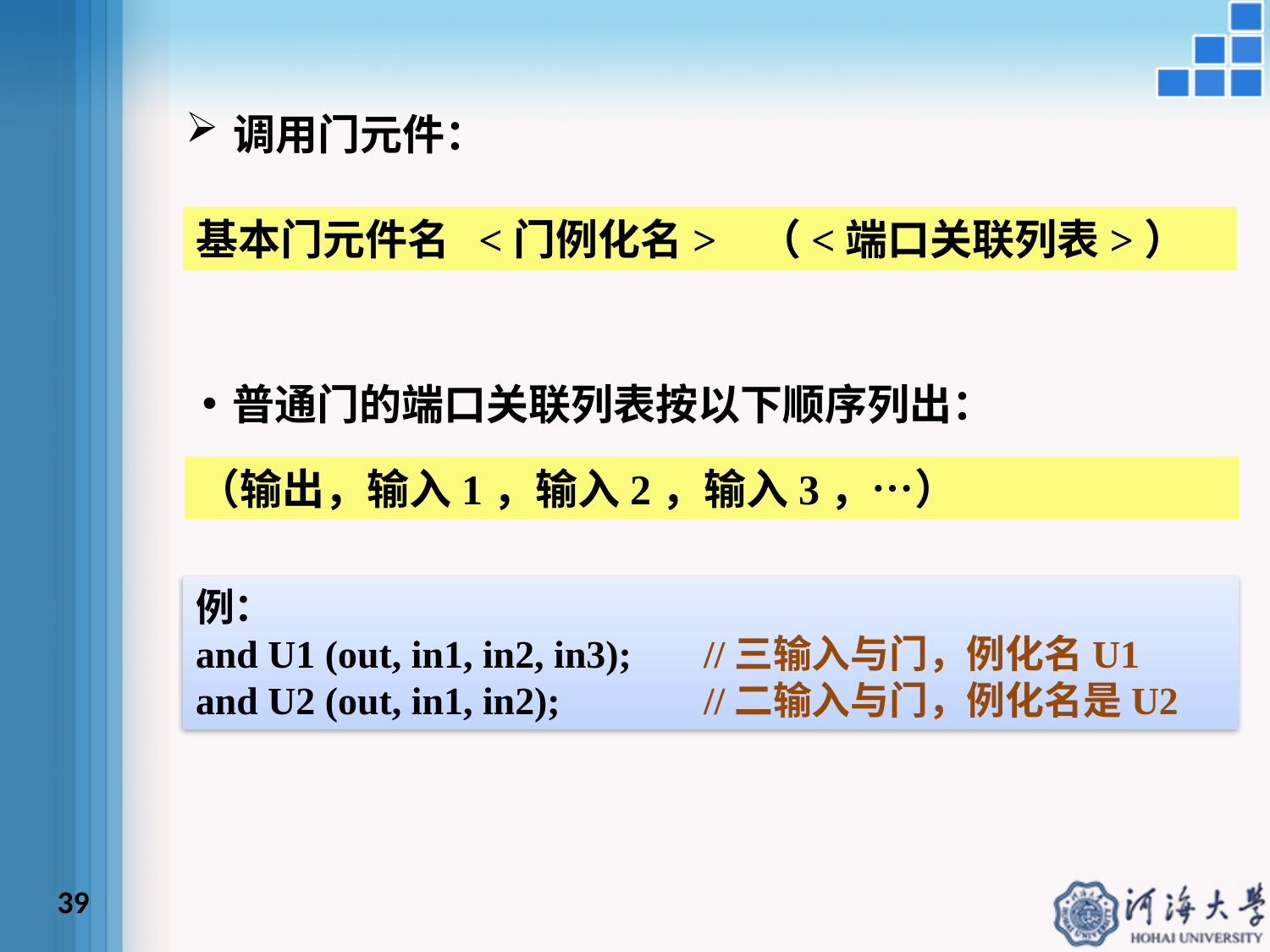

调用门元件：
基本门元件名  <门例化名>   （<端口关联列表>）
普通门的端口关联列表按以下顺序列出：
（输出，输入1，输入2，输入3，…）
例：
and U1 (out, in1, in2, in3);	//三输入与门，例化名U1
and U2 (out, in1, in2);		//二输入与门，例化名是U2
39